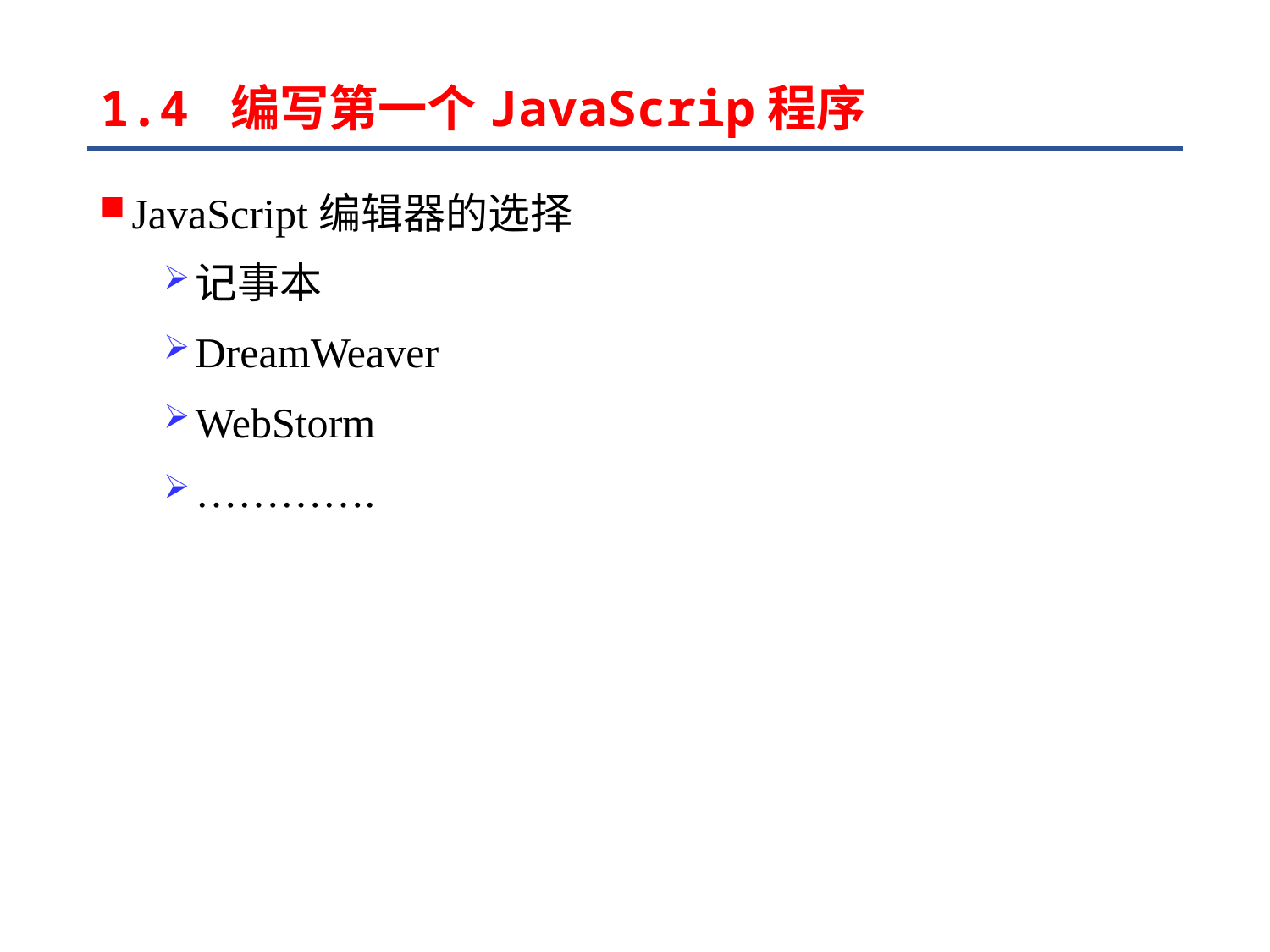

# 1.4 编写第一个JavaScrip程序
JavaScript编辑器的选择
记事本
DreamWeaver
WebStorm
………….